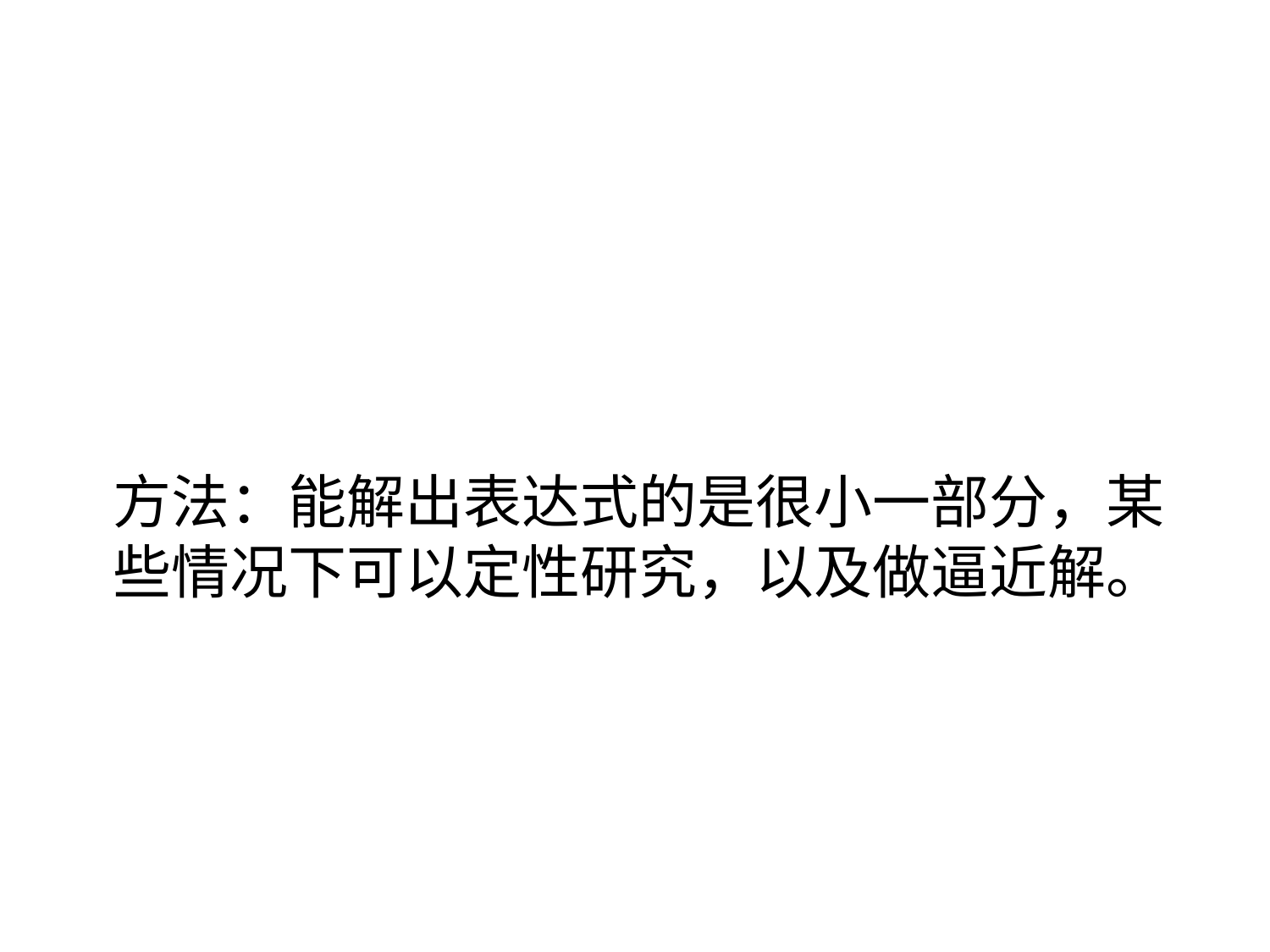

方法：能解出表达式的是很小一部分，某些情况下可以定性研究，以及做逼近解。